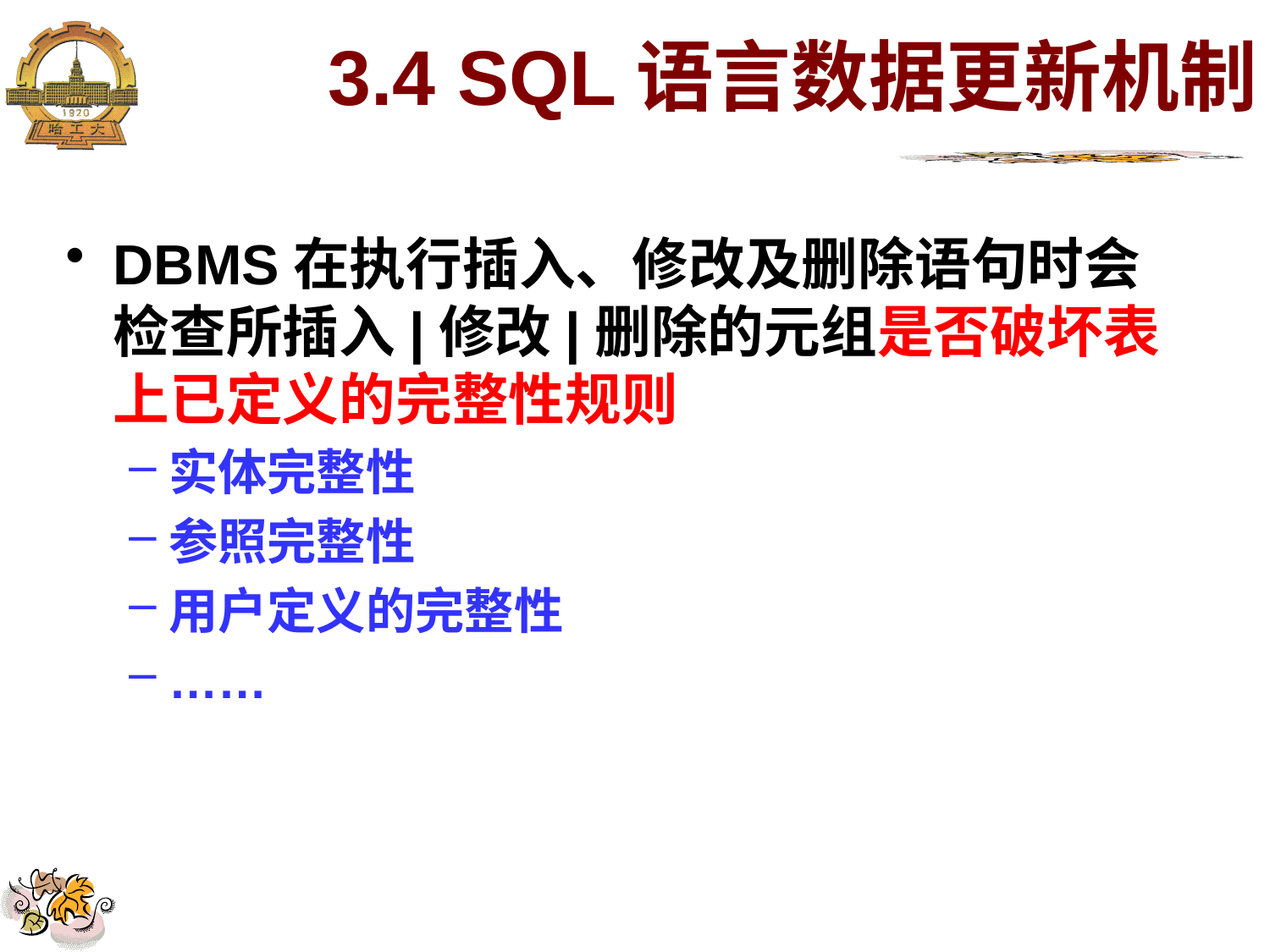

# 3.4 SQL语言数据更新机制
DBMS在执行插入、修改及删除语句时会检查所插入|修改|删除的元组是否破坏表上已定义的完整性规则
实体完整性
参照完整性
用户定义的完整性
……